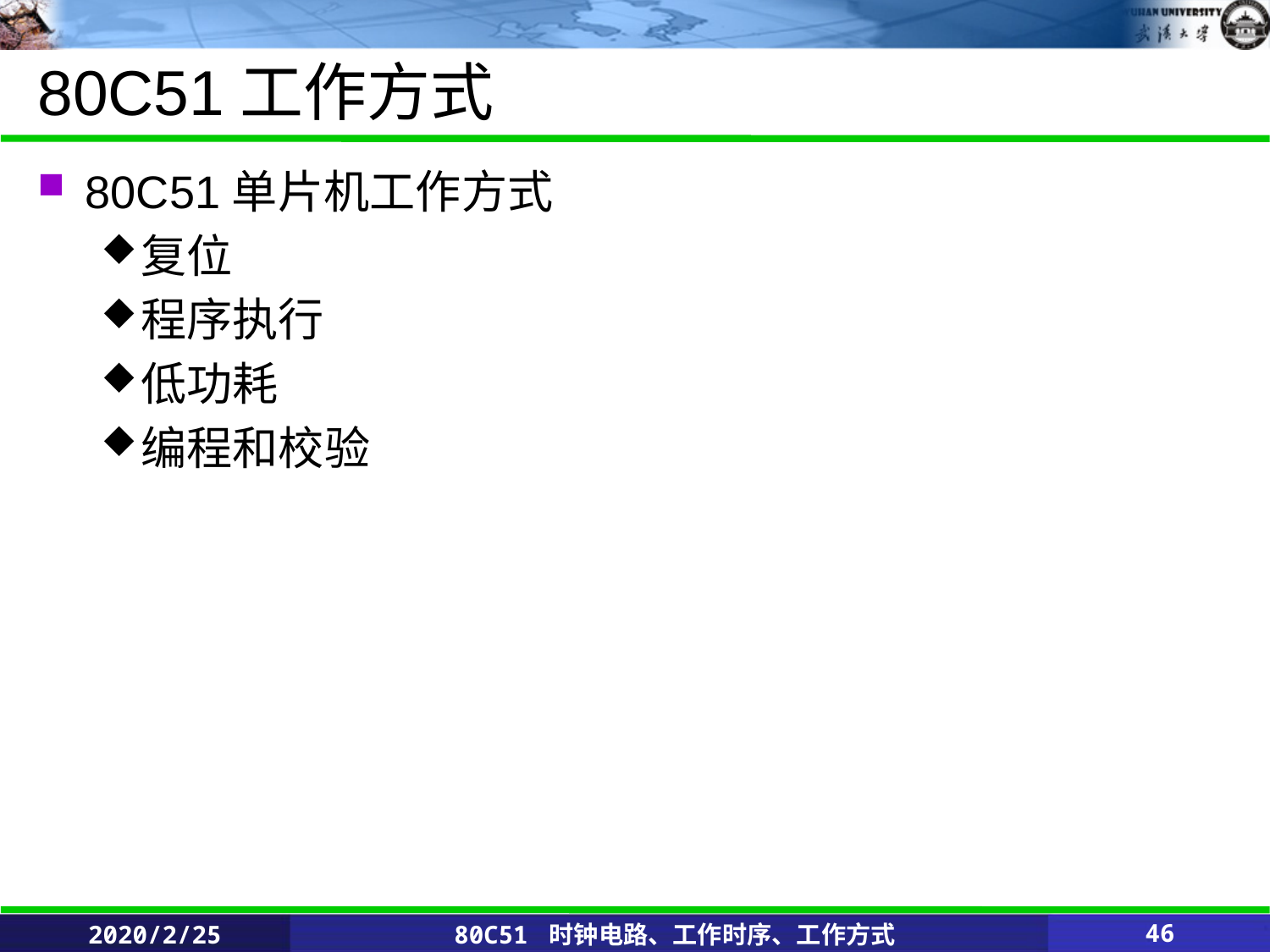

# 80C51工作方式
80C51单片机工作方式
复位
程序执行
低功耗
编程和校验
2020/2/25
80C51 时钟电路、工作时序、工作方式
46